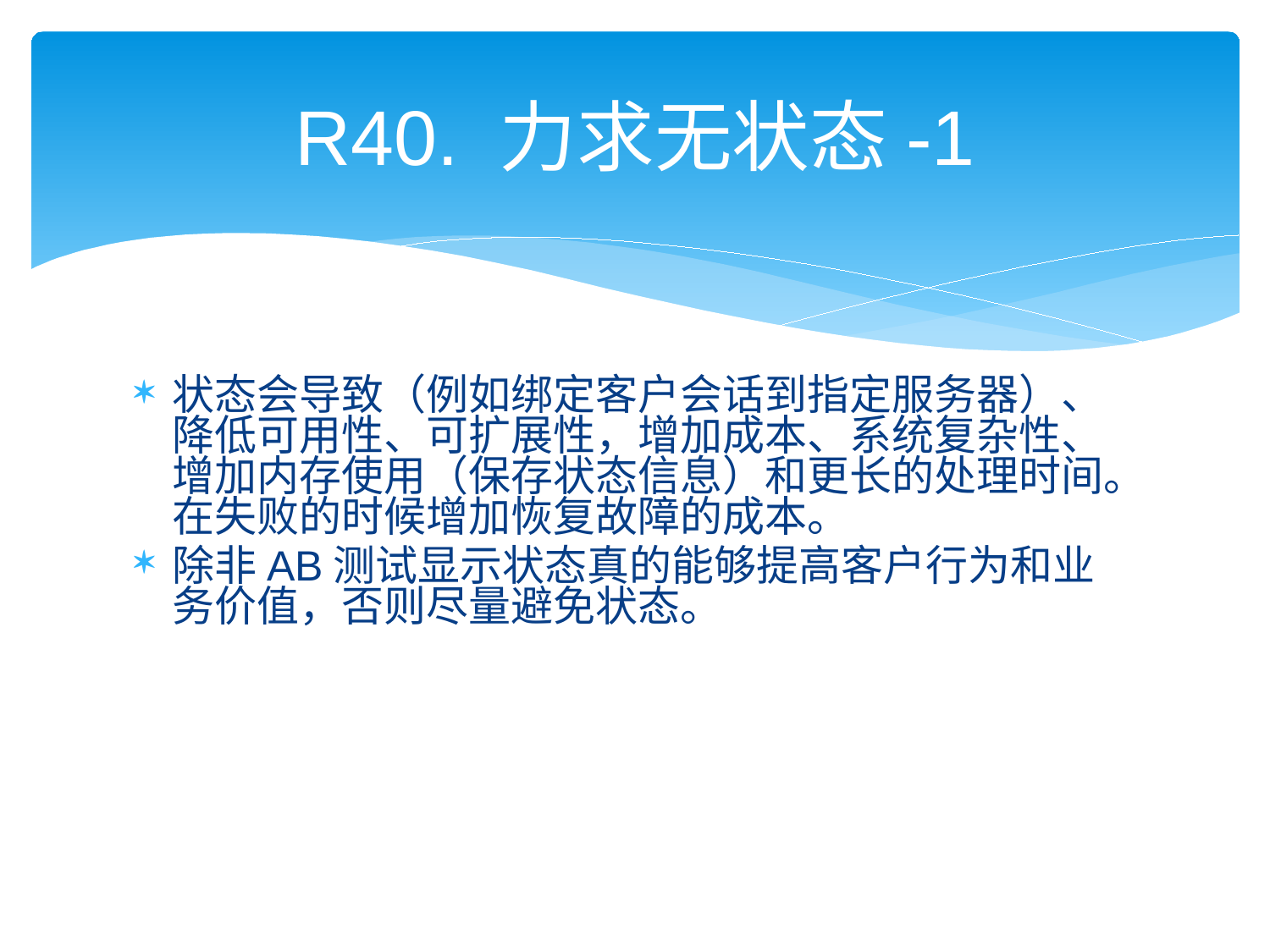

# R40. 力求无状态-1
状态会导致（例如绑定客户会话到指定服务器）、降低可用性、可扩展性，增加成本、系统复杂性、增加内存使用（保存状态信息）和更长的处理时间。在失败的时候增加恢复故障的成本。
除非AB测试显示状态真的能够提高客户行为和业务价值，否则尽量避免状态。